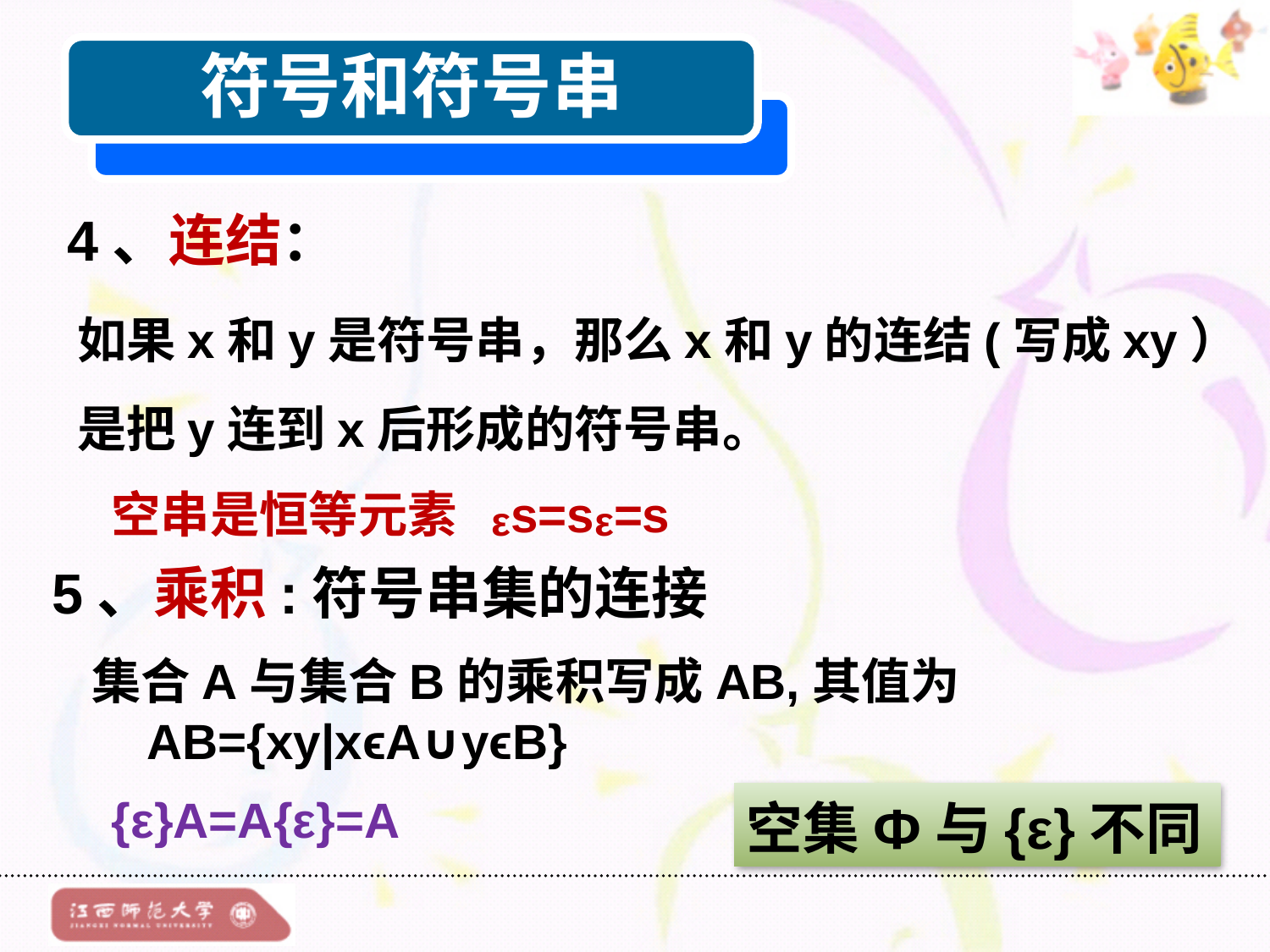

符号和符号串

4、连结：
如果x和y是符号串，那么x和y的连结(写成xy）是把y连到x后形成的符号串。
空串是恒等元素  εs=sε=s
5、乘积:符号串集的连接
集合A与集合B的乘积写成AB,其值为
    AB={xy|xϵA∪yϵB}
空集Ф与{ε}不同
{ε}A=A{ε}=A